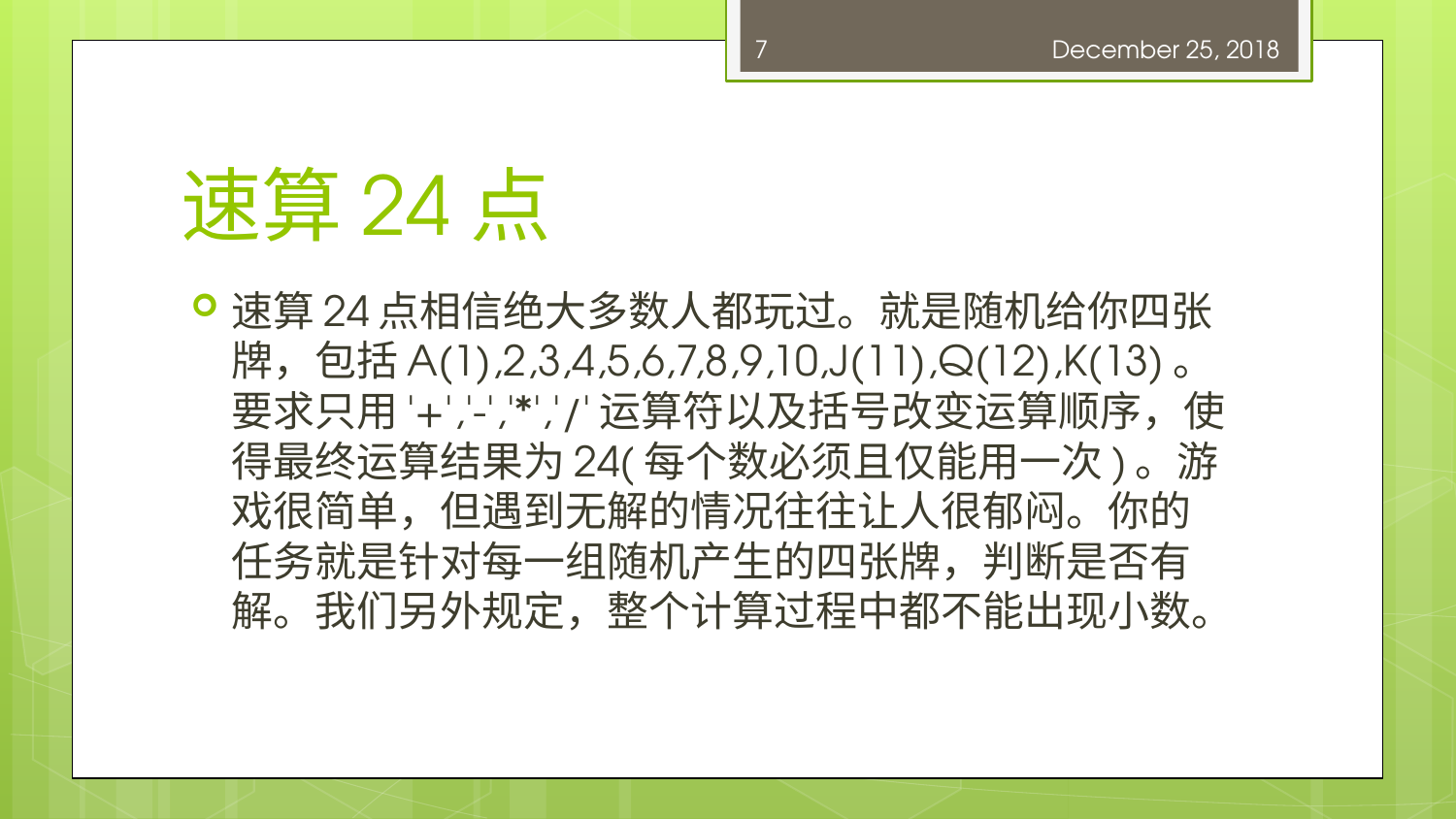

7
December 25, 2018
# 速算24点
速算24点相信绝大多数人都玩过。就是随机给你四张牌，包括A(1),2,3,4,5,6,7,8,9,10,J(11),Q(12),K(13)。要求只用'+','-','*','/'运算符以及括号改变运算顺序，使得最终运算结果为24(每个数必须且仅能用一次)。游戏很简单，但遇到无解的情况往往让人很郁闷。你的任务就是针对每一组随机产生的四张牌，判断是否有解。我们另外规定，整个计算过程中都不能出现小数。